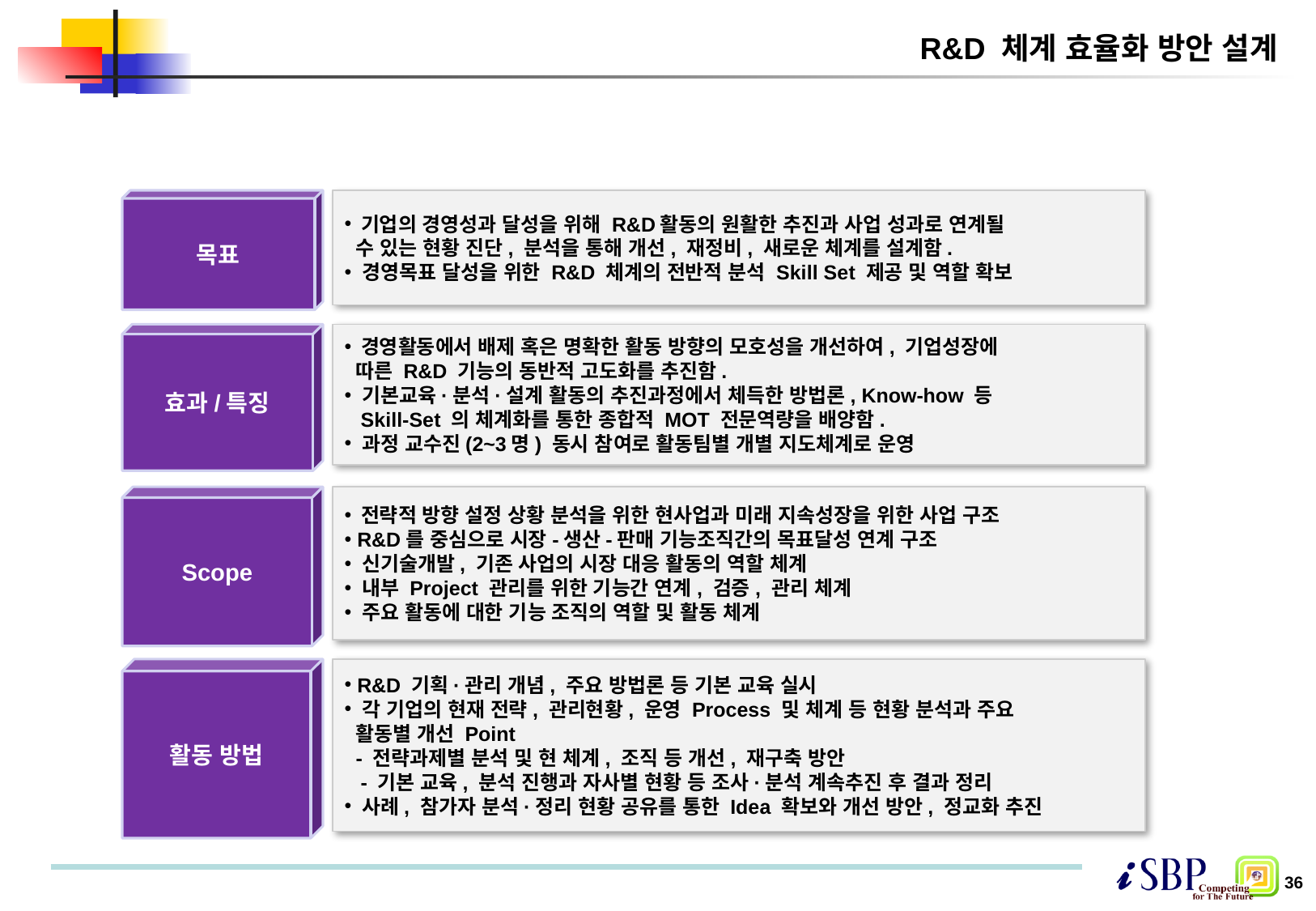

# R&D 체계 효율화 방안 설계
목표
 기업의 경영성과 달성을 위해 R&D활동의 원활한 추진과 사업 성과로 연계될
  수 있는 현황 진단, 분석을 통해 개선, 재정비, 새로운 체계를 설계함.
 경영목표 달성을 위한 R&D 체계의 전반적 분석 Skill Set 제공 및 역할 확보
 경영활동에서 배제 혹은 명확한 활동 방향의 모호성을 개선하여, 기업성장에
  따른 R&D 기능의 동반적 고도화를 추진함.
 기본교육·분석·설계 활동의 추진과정에서 체득한 방법론, Know-how 등
  Skill-Set 의 체계화를 통한 종합적 MOT 전문역량을 배양함.
 과정 교수진(2~3명) 동시 참여로 활동팀별 개별 지도체계로 운영
효과/특징
 전략적 방향 설정 상황 분석을 위한 현사업과 미래 지속성장을 위한 사업 구조
 R&D를 중심으로 시장-생산-판매 기능조직간의 목표달성 연계 구조
 신기술개발, 기존 사업의 시장 대응 활동의 역할 체계
 내부 Project 관리를 위한 기능간 연계, 검증, 관리 체계
 주요 활동에 대한 기능 조직의 역할 및 활동 체계
Scope
 R&D 기획·관리 개념, 주요 방법론 등 기본 교육 실시
 각 기업의 현재 전략, 관리현황, 운영 Process 및 체계 등 현황 분석과 주요
  활동별 개선 Point
  - 전략과제별 분석 및 현 체계, 조직 등 개선, 재구축 방안
  - 기본 교육, 분석 진행과 자사별 현황 등 조사·분석 계속추진 후 결과 정리
 사례, 참가자 분석·정리 현황 공유를 통한 Idea 확보와 개선 방안, 정교화 추진
활동 방법
36